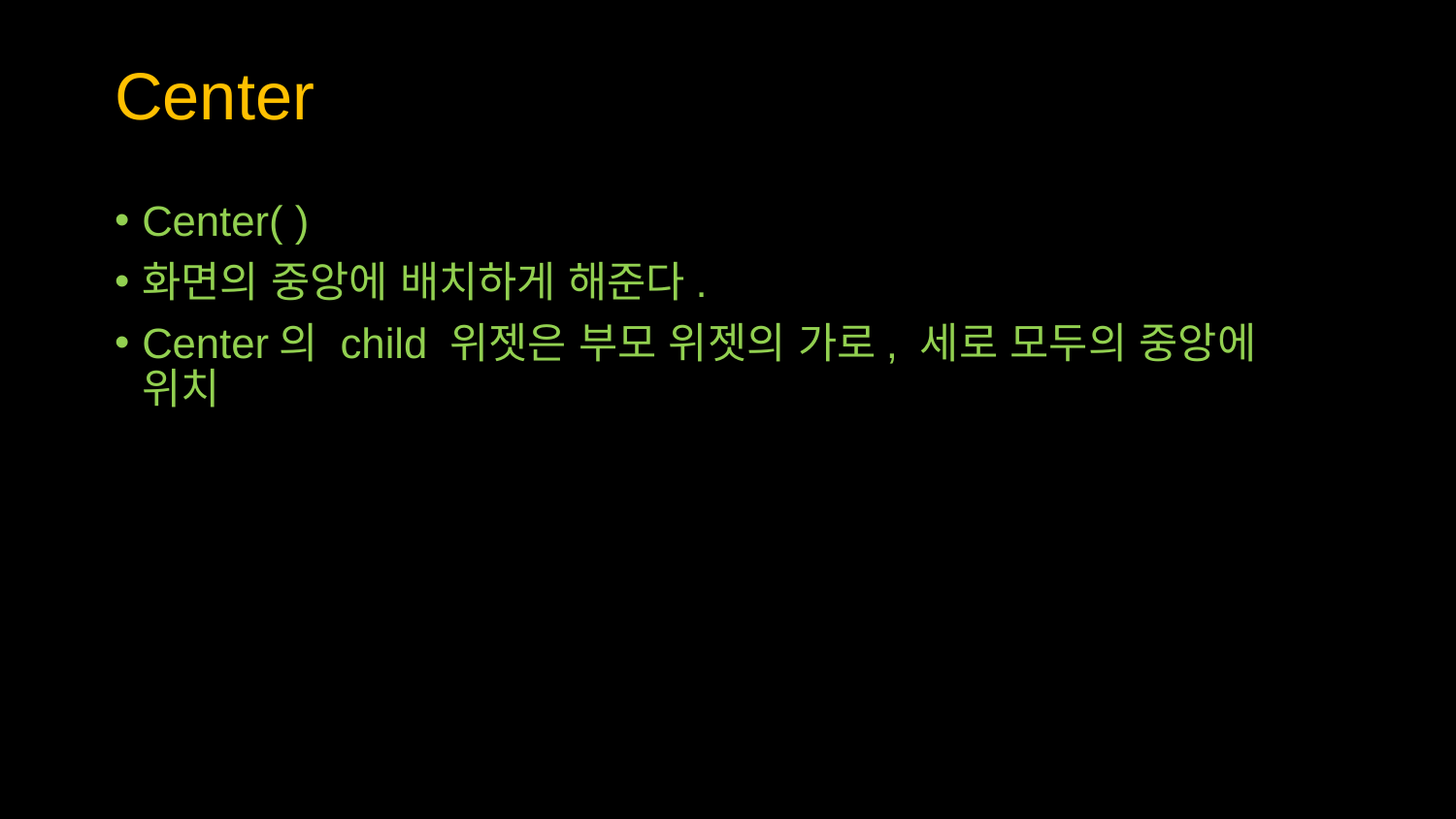

# Center
Center( )
화면의 중앙에 배치하게 해준다.
Center의 child 위젯은 부모 위젯의 가로, 세로 모두의 중앙에 위치